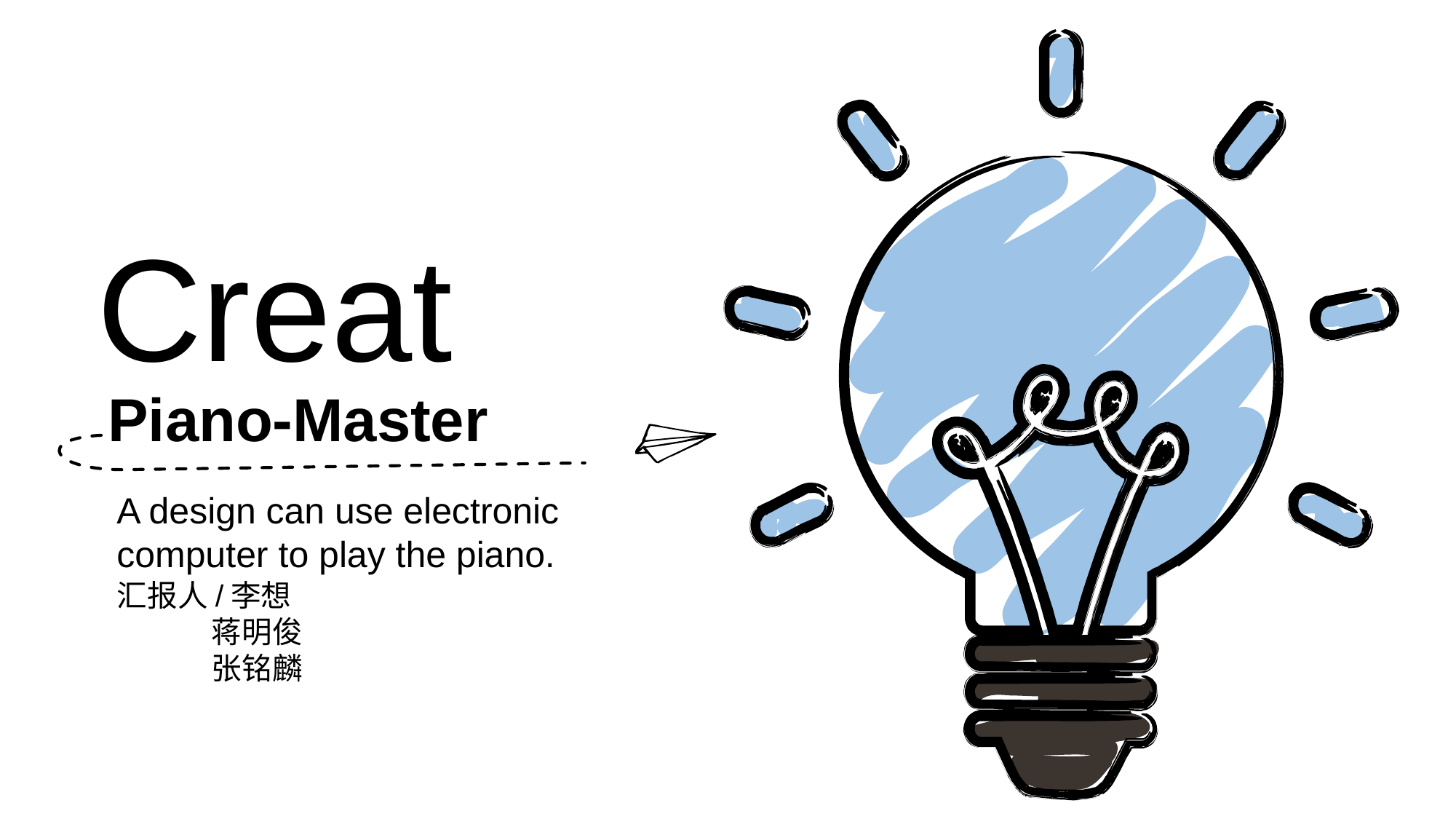

Creat
Piano-Master

A design can use electronic computer to play the piano.
汇报人/李想
             蒋明俊
             张铭麟